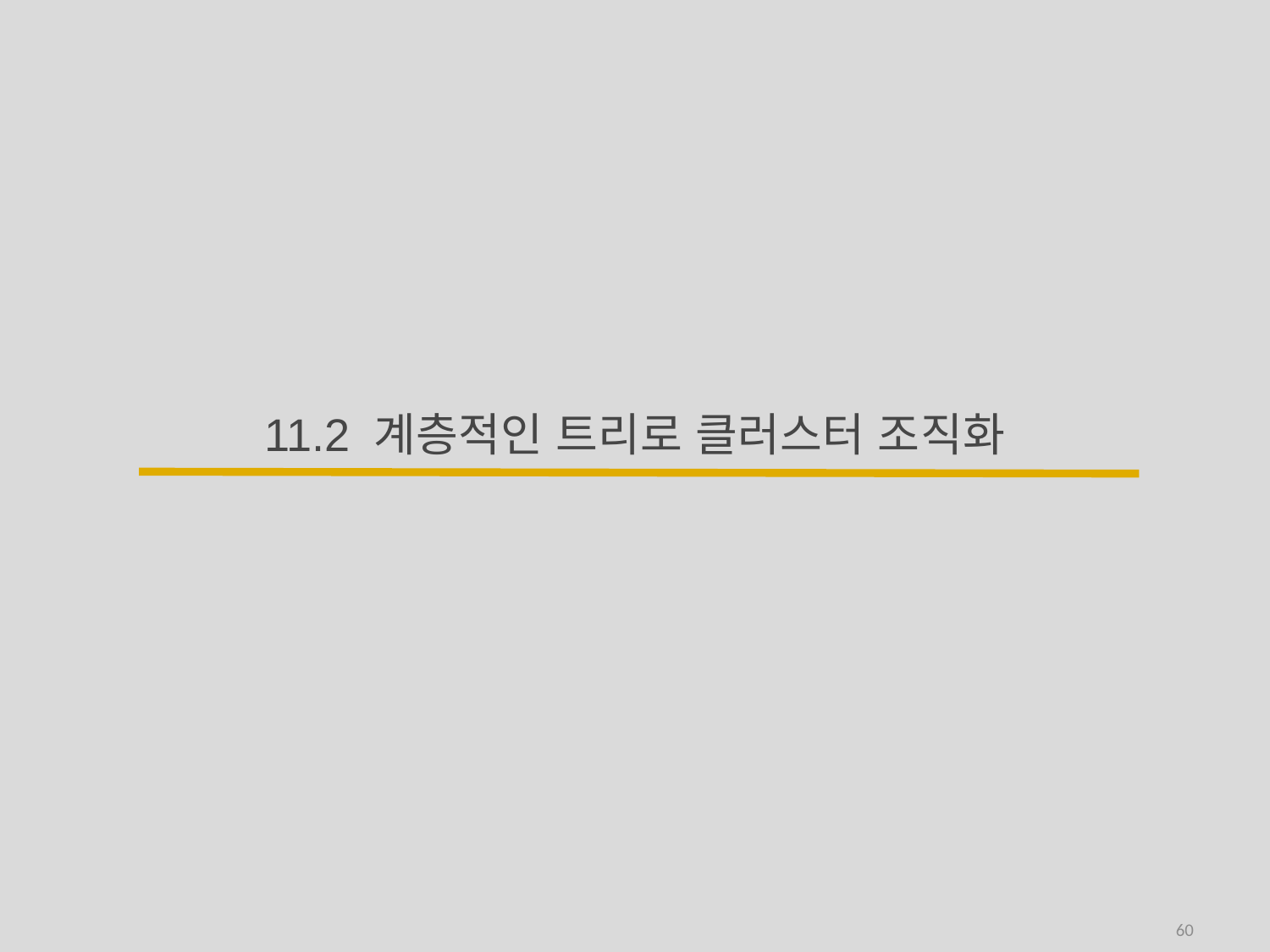

# 11.2 계층적인 트리로 클러스터 조직화
60